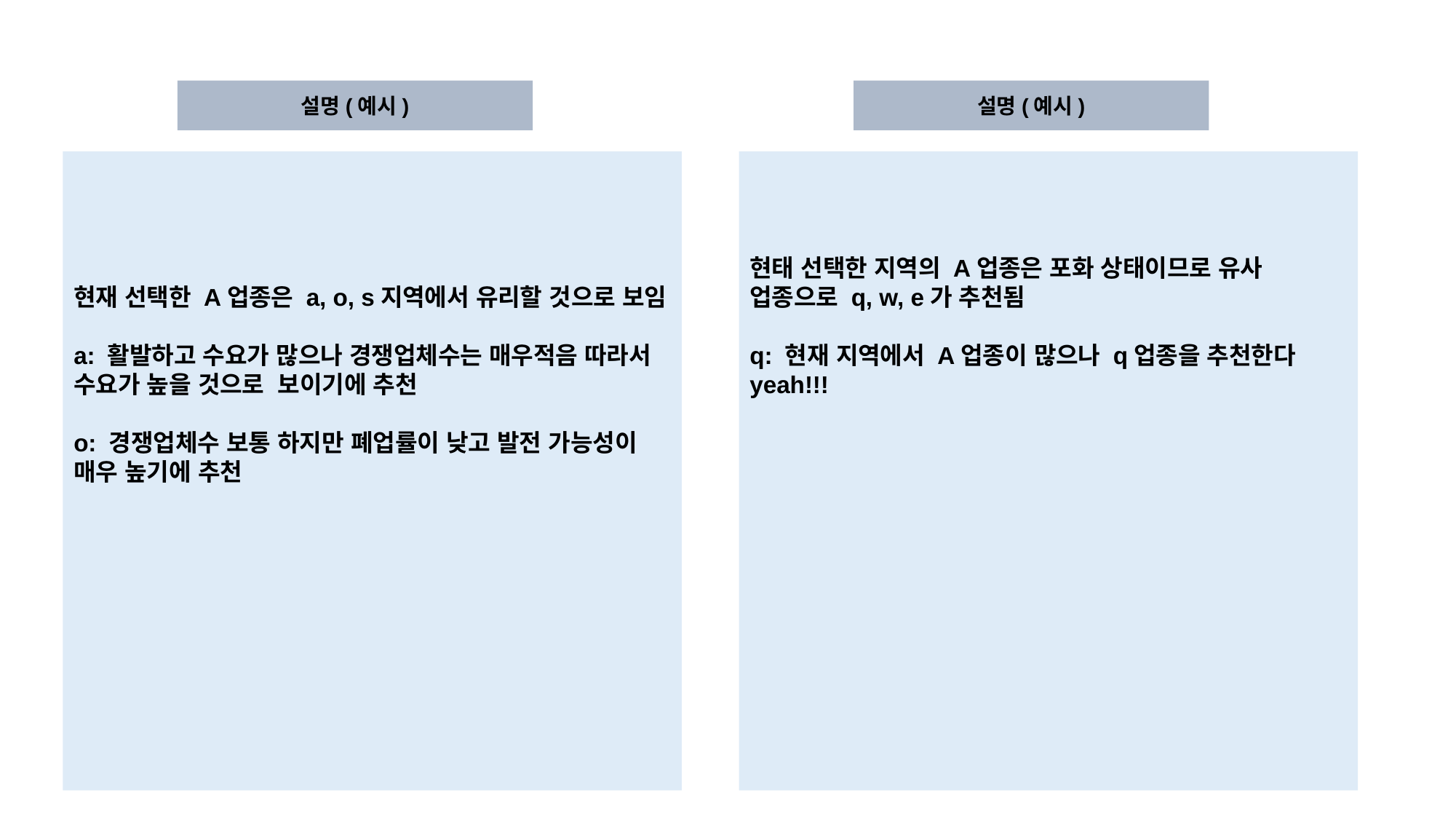

설명(예시)
설명(예시)
현태 선택한 지역의 A업종은 포화 상태이므로 유사 업종으로 q, w, e가 추천됨

q: 현재 지역에서 A업종이 많으나 q업종을 추천한다 yeah!!!

현재 선택한 A업종은 a, o, s지역에서 유리할 것으로 보임

a: 활발하고 수요가 많으나 경쟁업체수는 매우적음 따라서 수요가 높을 것으로  보이기에 추천

o: 경쟁업체수 보통 하지만 폐업률이 낮고 발전 가능성이 매우 높기에 추천